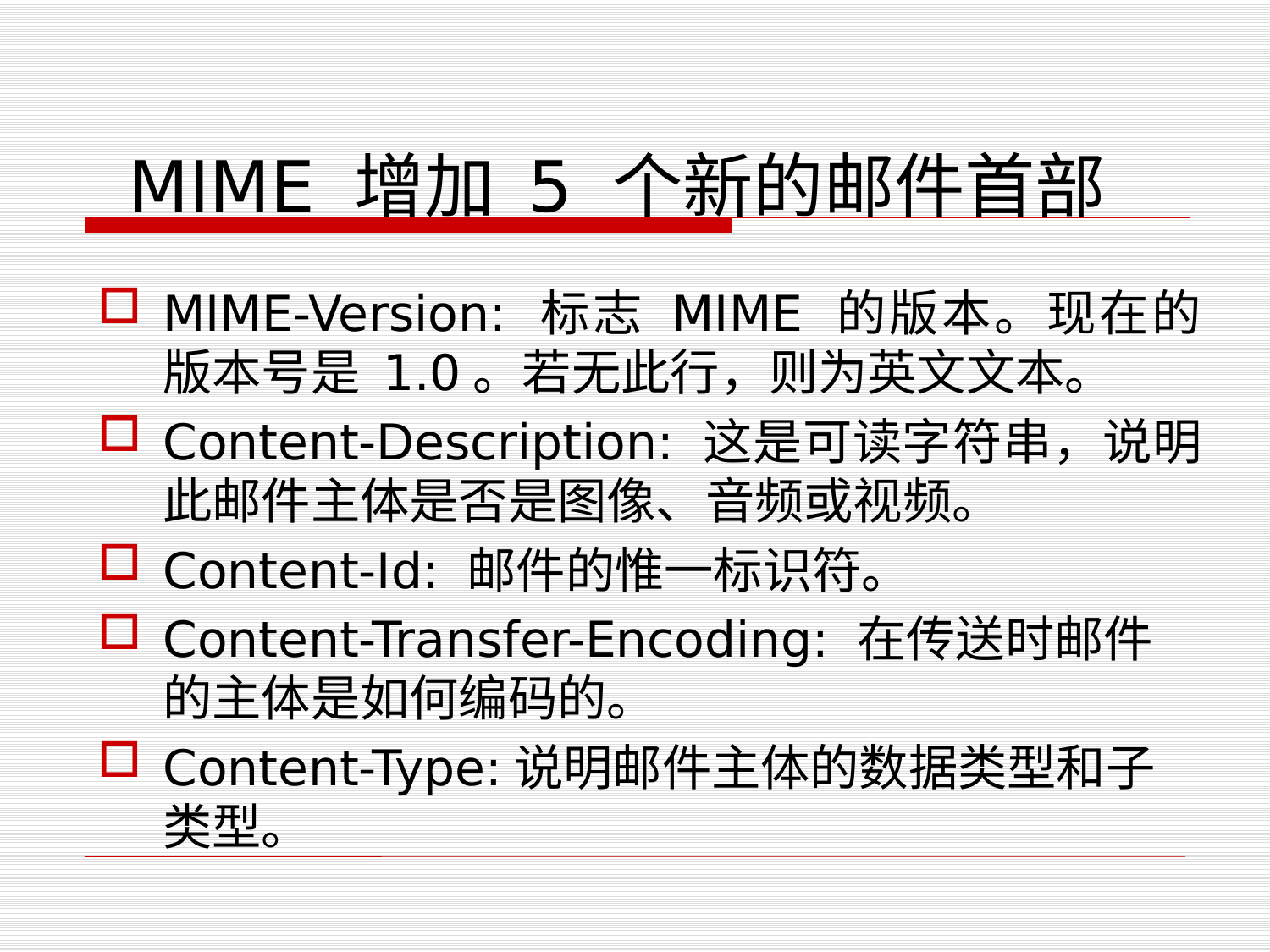

# MIME 增加 5 个新的邮件首部
MIME-Version: 标志 MIME 的版本。现在的版本号是 1.0。若无此行，则为英文文本。
Content-Description: 这是可读字符串，说明此邮件主体是否是图像、音频或视频。
Content-Id: 邮件的惟一标识符。
Content-Transfer-Encoding: 在传送时邮件的主体是如何编码的。
Content-Type:说明邮件主体的数据类型和子类型。